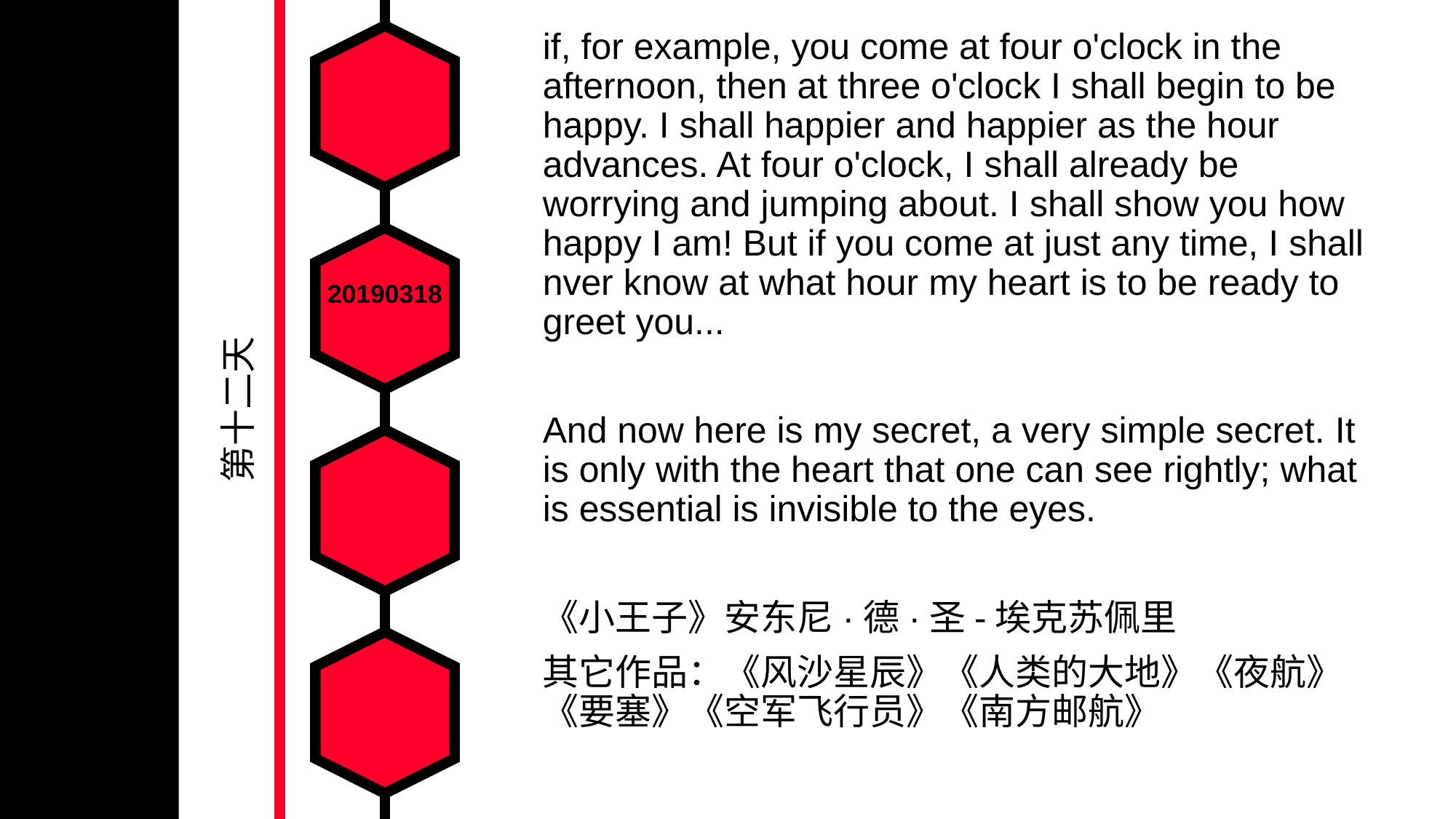

#
if, for example, you come at four o'clock in the afternoon, then at three o'clock I shall begin to be happy. I shall happier and happier as the hour advances. At four o'clock, I shall already be worrying and jumping about. I shall show you how happy I am! But if you come at just any time, I shall nver know at what hour my heart is to be ready to greet you...

And now here is my secret, a very simple secret. It is only with the heart that one can see rightly; what is essential is invisible to the eyes.

《小王子》安东尼·德·圣-埃克苏佩里
其它作品：《风沙星辰》《人类的大地》《夜航》《要塞》《空军飞行员》《南方邮航》

20190318
第十二天